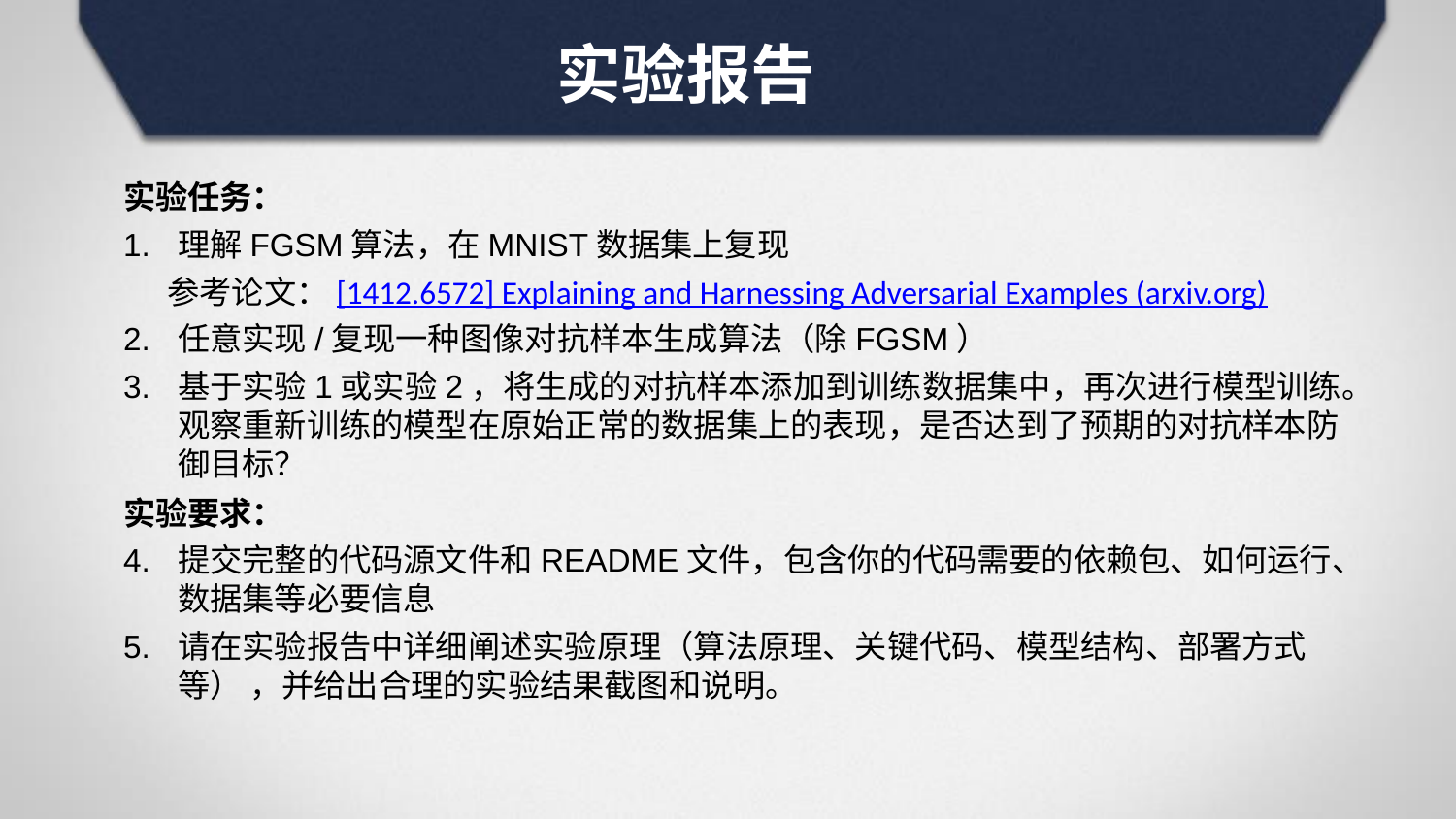

# 实验报告
实验任务：
理解FGSM算法，在MNIST数据集上复现
     参考论文：[1412.6572] Explaining and Harnessing Adversarial Examples (arxiv.org)
任意实现/复现一种图像对抗样本生成算法（除FGSM）
基于实验1或实验2，将生成的对抗样本添加到训练数据集中，再次进行模型训练。观察重新训练的模型在原始正常的数据集上的表现，是否达到了预期的对抗样本防御目标？
实验要求：
提交完整的代码源文件和README文件，包含你的代码需要的依赖包、如何运行、数据集等必要信息
请在实验报告中详细阐述实验原理（算法原理、关键代码、模型结构、部署方式等） ，并给出合理的实验结果截图和说明。